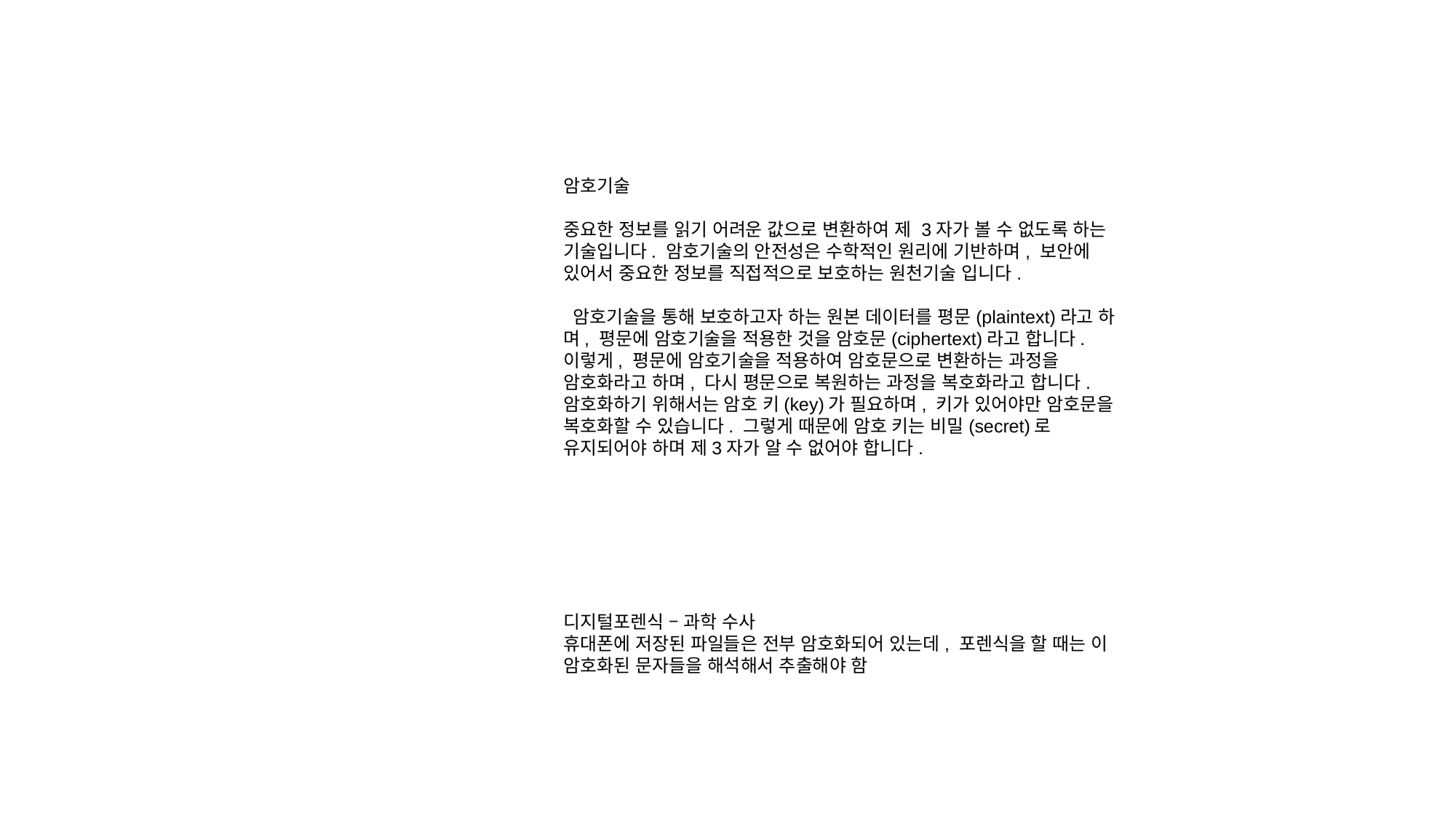

암호기술

중요한 정보를 읽기 어려운 값으로 변환하여 제 3자가 볼 수 없도록 하는 기술입니다. 암호기술의 안전성은 수학적인 원리에 기반하며, 보안에 있어서 중요한 정보를 직접적으로 보호하는 원천기술 입니다.

 암호기술을 통해 보호하고자 하는 원본 데이터를 평문(plaintext)라고 하며, 평문에 암호기술을 적용한 것을 암호문(ciphertext)라고 합니다. 이렇게, 평문에 암호기술을 적용하여 암호문으로 변환하는 과정을 암호화라고 하며, 다시 평문으로 복원하는 과정을 복호화라고 합니다. 암호화하기 위해서는 암호 키(key)가 필요하며, 키가 있어야만 암호문을 복호화할 수 있습니다. 그렇게 때문에 암호 키는 비밀(secret)로 유지되어야 하며 제3자가 알 수 없어야 합니다.

디지털포렌식 – 과학 수사
휴대폰에 저장된 파일들은 전부 암호화되어 있는데, 포렌식을 할 때는 이 암호화된 문자들을 해석해서 추출해야 함